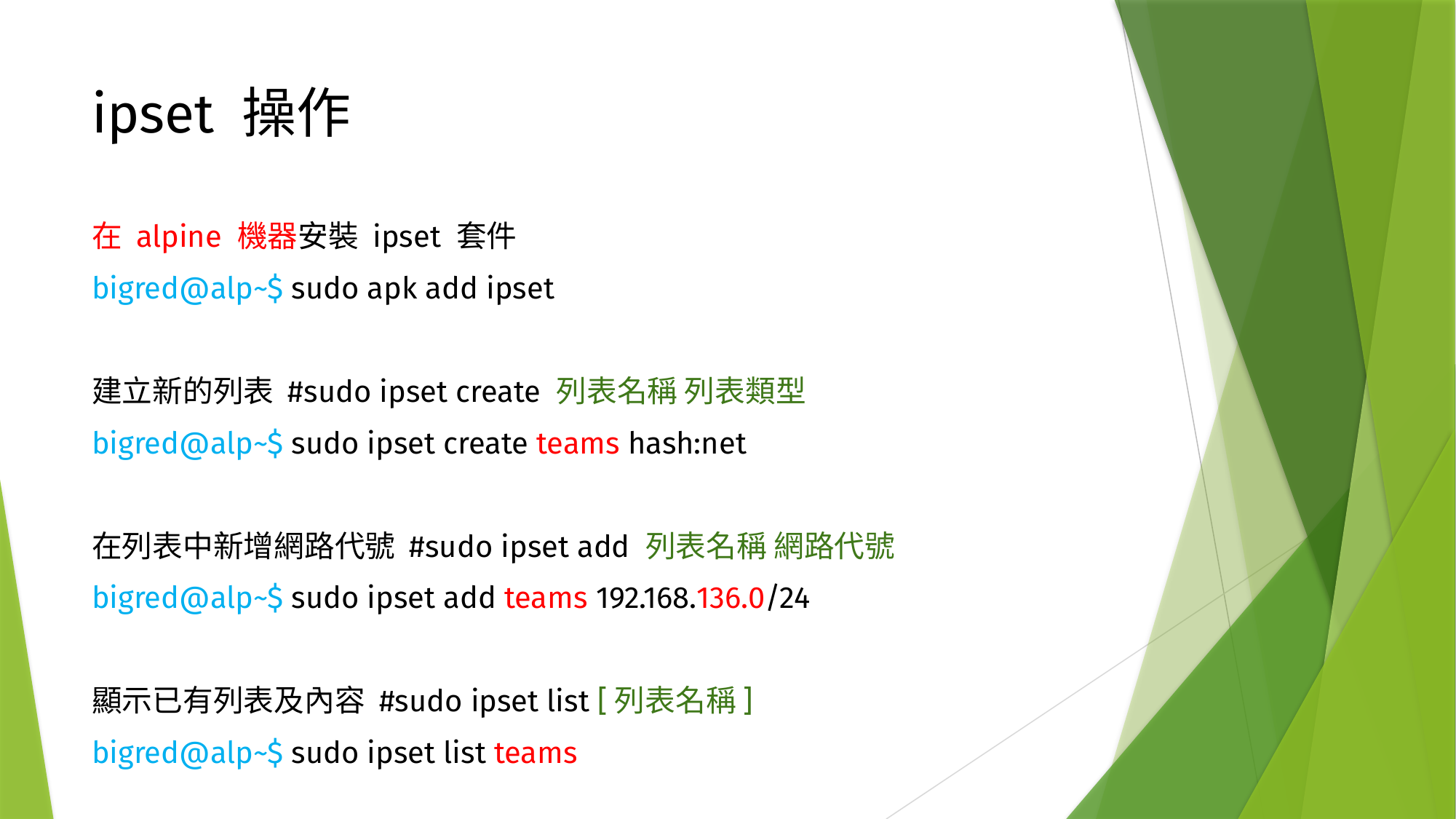

# ipset 操作
在 alpine 機器安裝 ipset 套件
bigred@alp~$ sudo apk add ipset

建立新的列表 #sudo ipset create 列表名稱 列表類型
bigred@alp~$ sudo ipset create teams hash:net

在列表中新增網路代號 #sudo ipset add 列表名稱 網路代號
bigred@alp~$ sudo ipset add teams 192.168.136.0/24

顯示已有列表及內容 #sudo ipset list [列表名稱]
bigred@alp~$ sudo ipset list teams